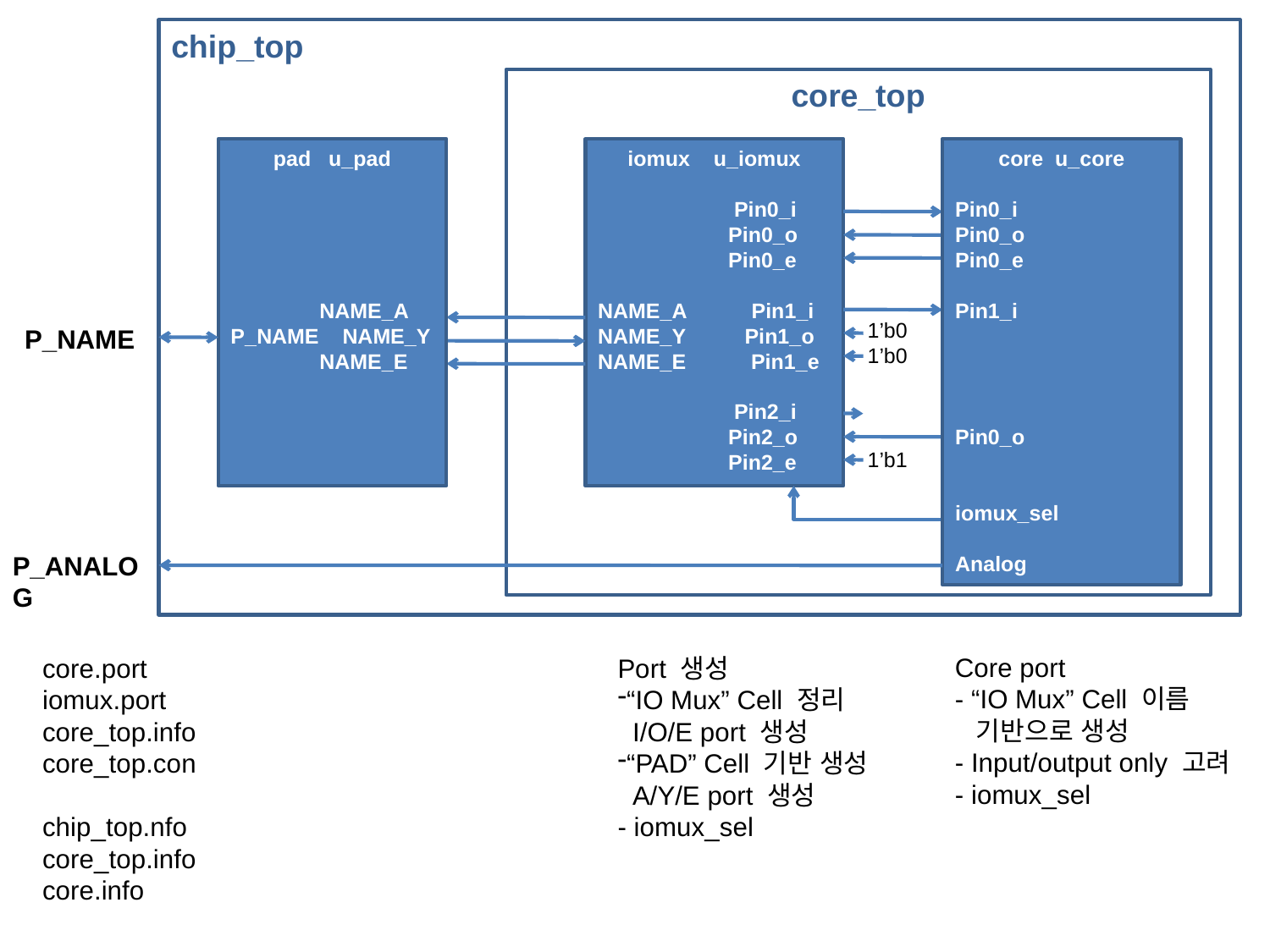

chip_top
core_top
pad   u_pad

               NAME_A
P_NAME    NAME_Y
               NAME_E

iomux    u_iomux

                       Pin0_i
                      Pin0_o
                      Pin0_e

NAME_A           Pin1_i
NAME_Y          Pin1_o
NAME_E           Pin1_e

                       Pin2_i
                      Pin2_o
                      Pin2_e

core  u_core

Pin0_i
Pin0_o
Pin0_e

Pin1_i

Pin0_o

iomux_sel

Analog

1’b0
1’b0
P_NAME
1’b1

P_ANALOG
Core port
- “IO Mux” Cell 이름
  기반으로 생성
- Input/output only 고려
- iomux_sel

core.port
iomux.port
core_top.info
core_top.con

chip_top.nfo
core_top.info
core.info

Port 생성
“IO Mux” Cell 정리
  I/O/E port 생성
“PAD” Cell 기반 생성
  A/Y/E port 생성
- iomux_sel